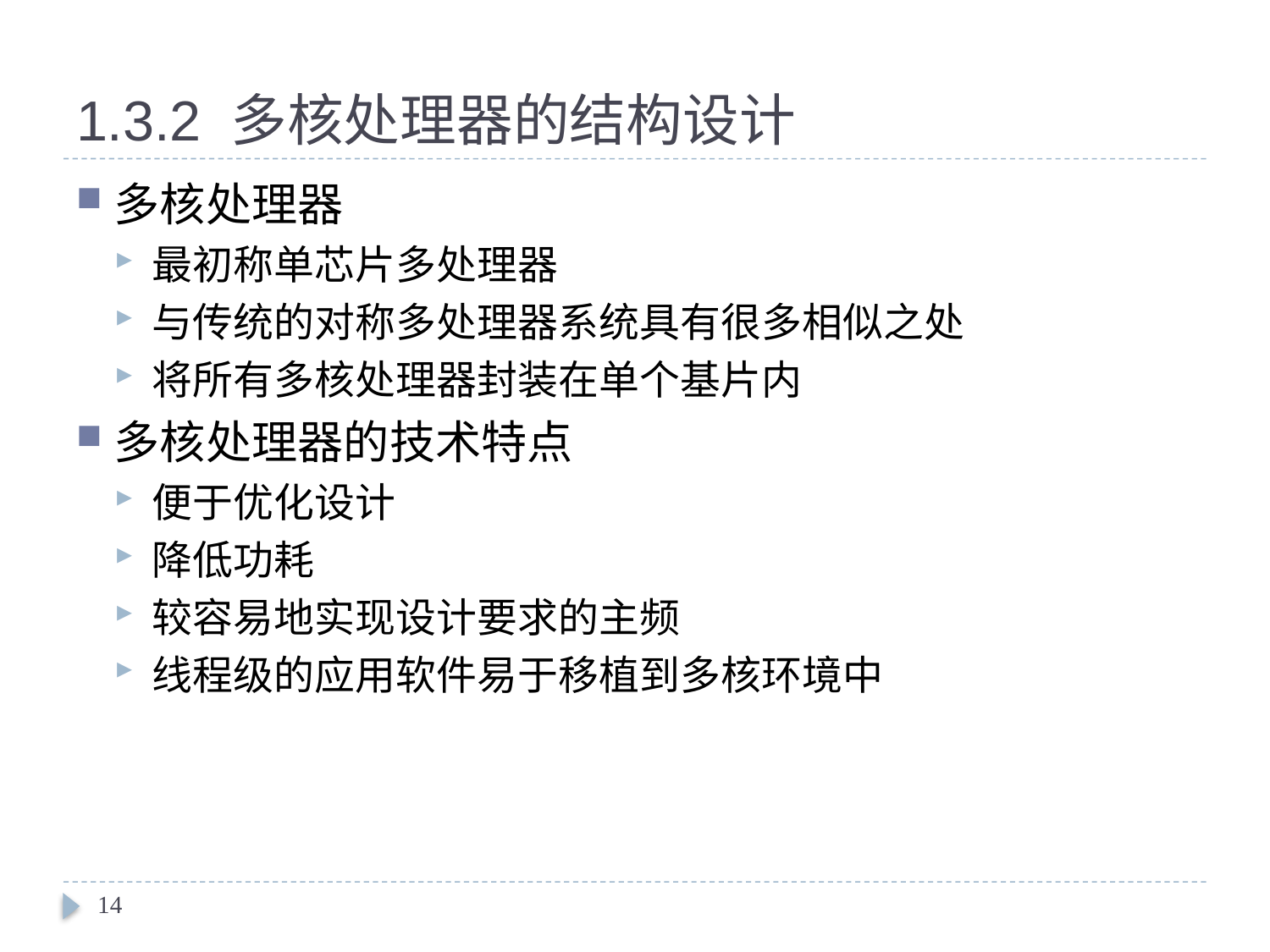

# 1.3.2 多核处理器的结构设计
多核处理器
最初称单芯片多处理器
与传统的对称多处理器系统具有很多相似之处
将所有多核处理器封装在单个基片内
多核处理器的技术特点
便于优化设计
降低功耗
较容易地实现设计要求的主频
线程级的应用软件易于移植到多核环境中
14